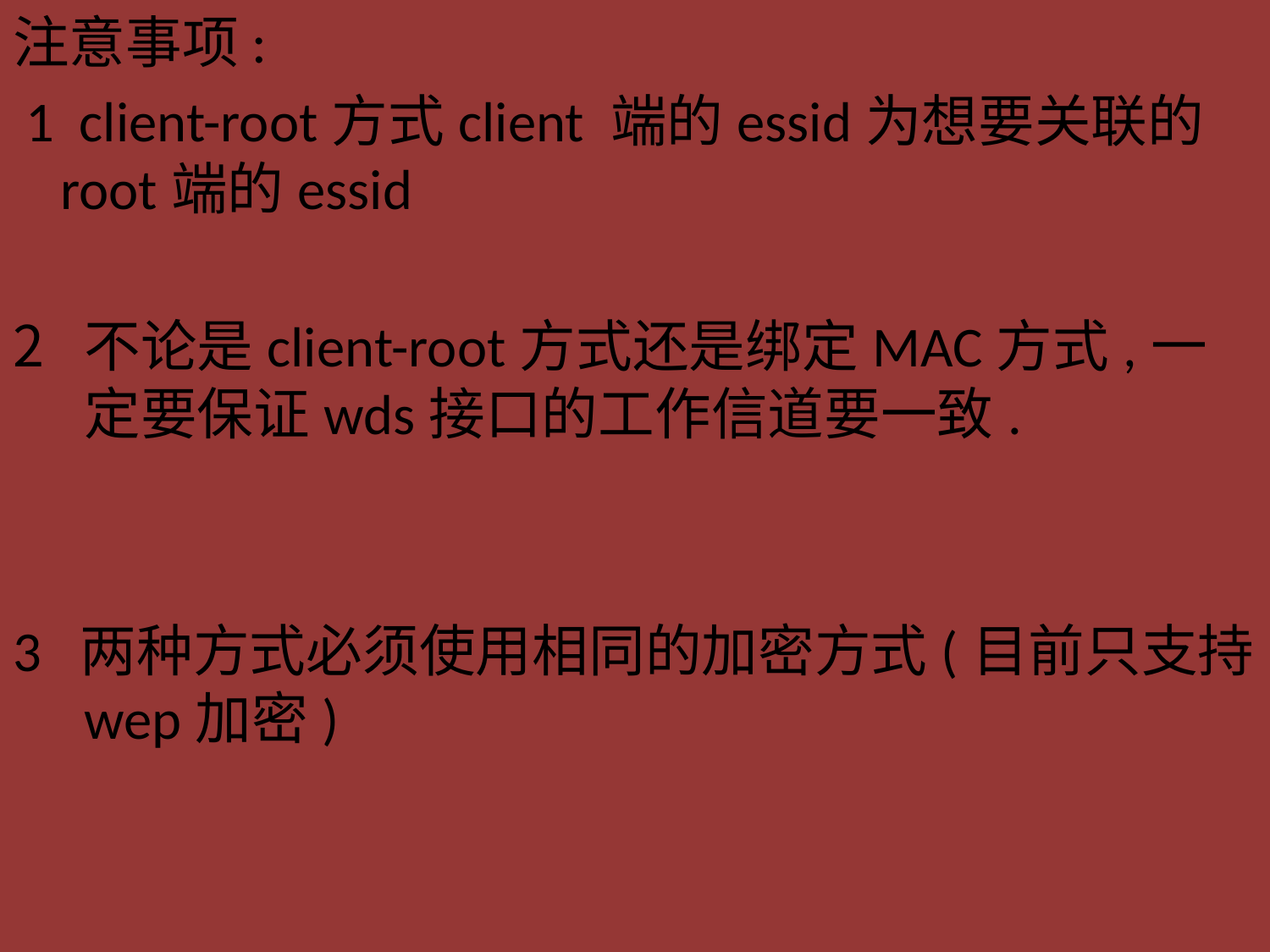

注意事项:
 1  client-root方式client 端的essid为想要关联的root端的essid

不论是client-root方式还是绑定MAC方式,一定要保证wds接口的工作信道要一致.

3  两种方式必须使用相同的加密方式(目前只支持 wep加密)